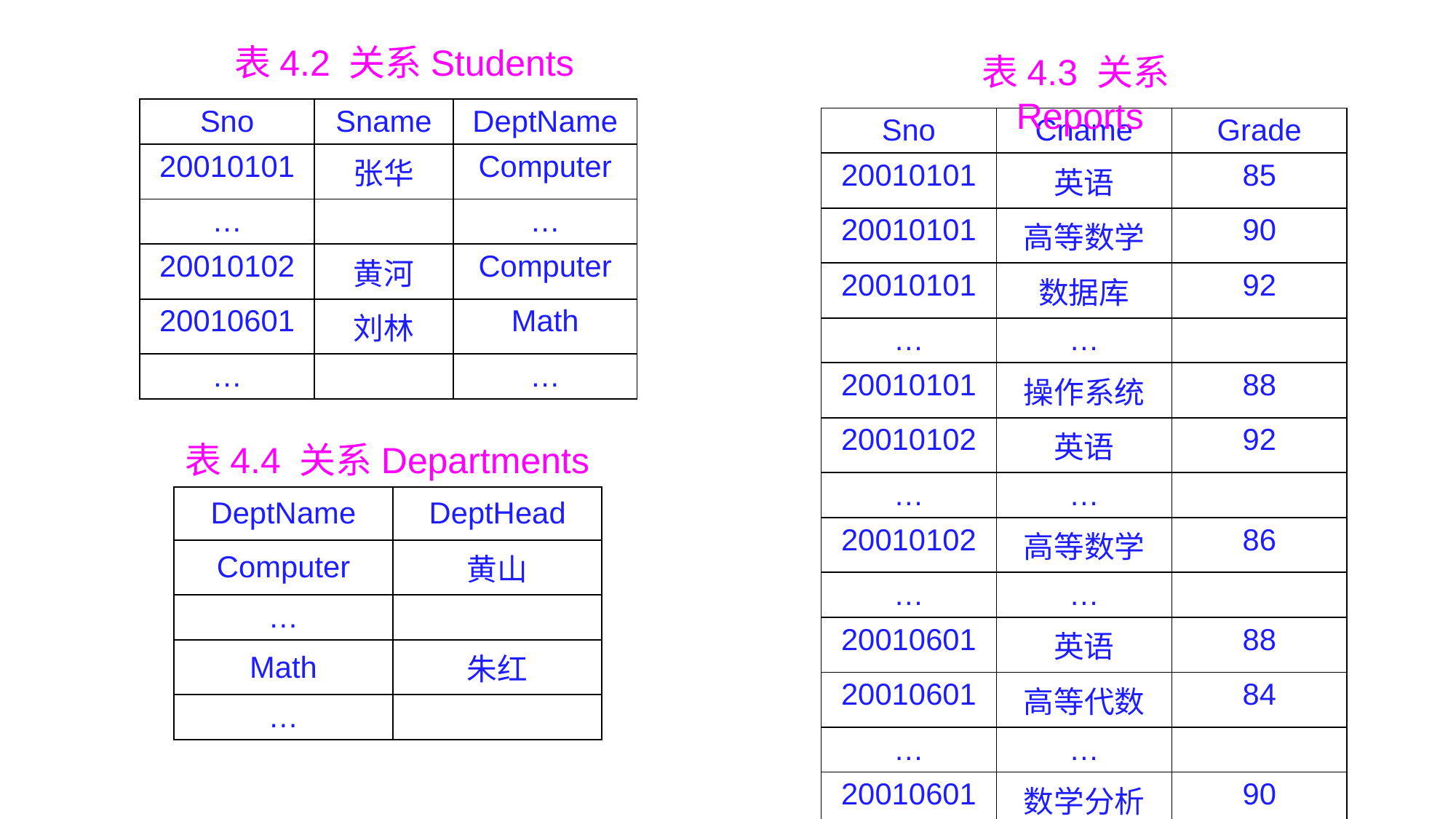

表4.2 关系Students
表4.3 关系Reports
| Sno | Sname | DeptName |
| --- | --- | --- |
| 20010101 | 张华 | Computer |
| … |  | … |
| 20010102 | 黄河 | Computer |
| 20010601 | 刘林 | Math |
| … |  | … |
| Sno | Cname | Grade |
| --- | --- | --- |
| 20010101 | 英语 | 85 |
| 20010101 | 高等数学 | 90 |
| 20010101 | 数据库 | 92 |
| … | … |  |
| 20010101 | 操作系统 | 88 |
| 20010102 | 英语 | 92 |
| … | … |  |
| 20010102 | 高等数学 | 86 |
| … | … |  |
| 20010601 | 英语 | 88 |
| 20010601 | 高等代数 | 84 |
| … | … |  |
| 20010601 | 数学分析 | 90 |
表4.4 关系Departments
| DeptName | DeptHead |
| --- | --- |
| Computer | 黄山 |
| … |  |
| Math | 朱红 |
| … |  |